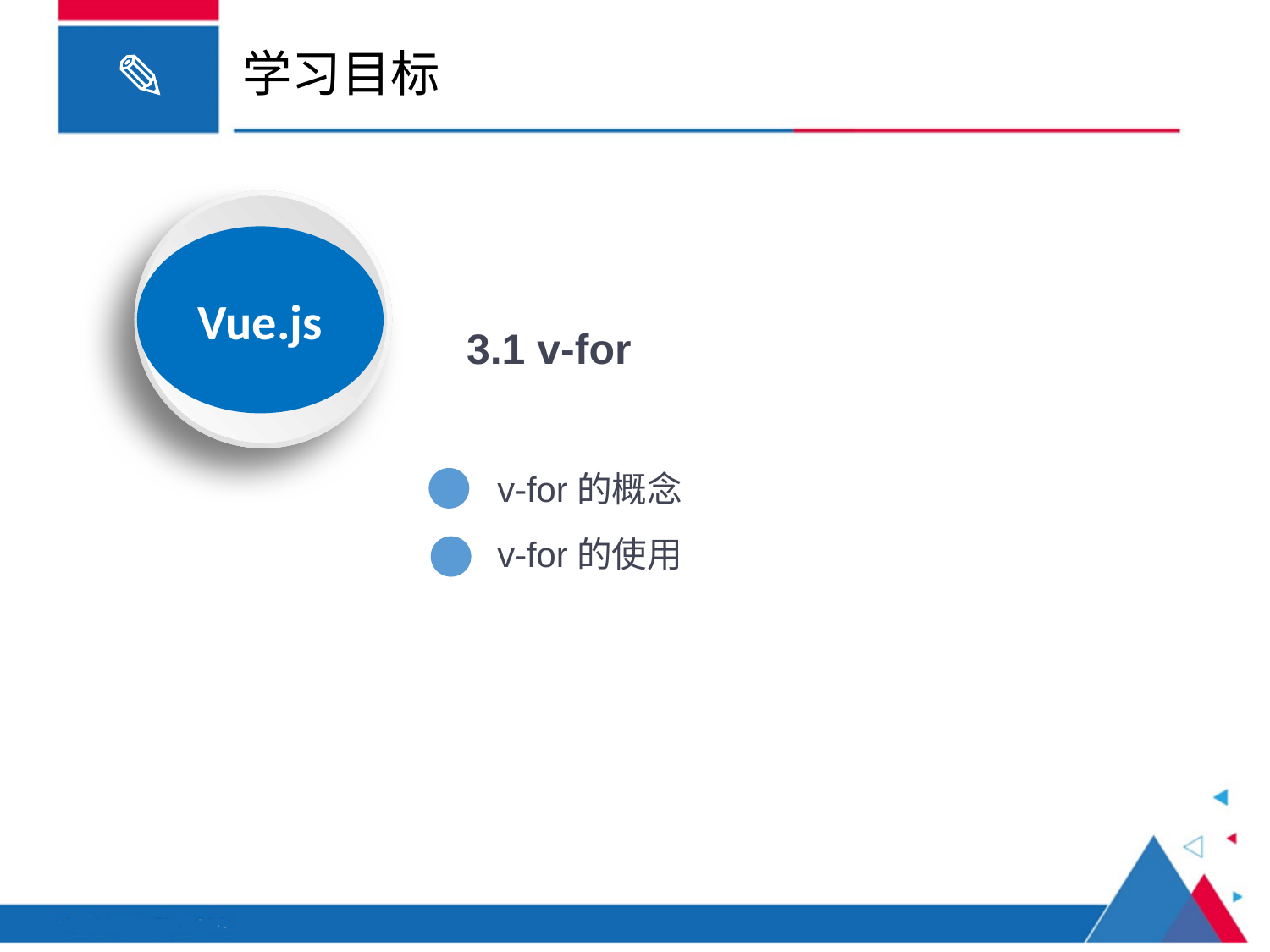

# 学习目标

Vue.js
3.1 v-for
v-for的概念

v-for的使用